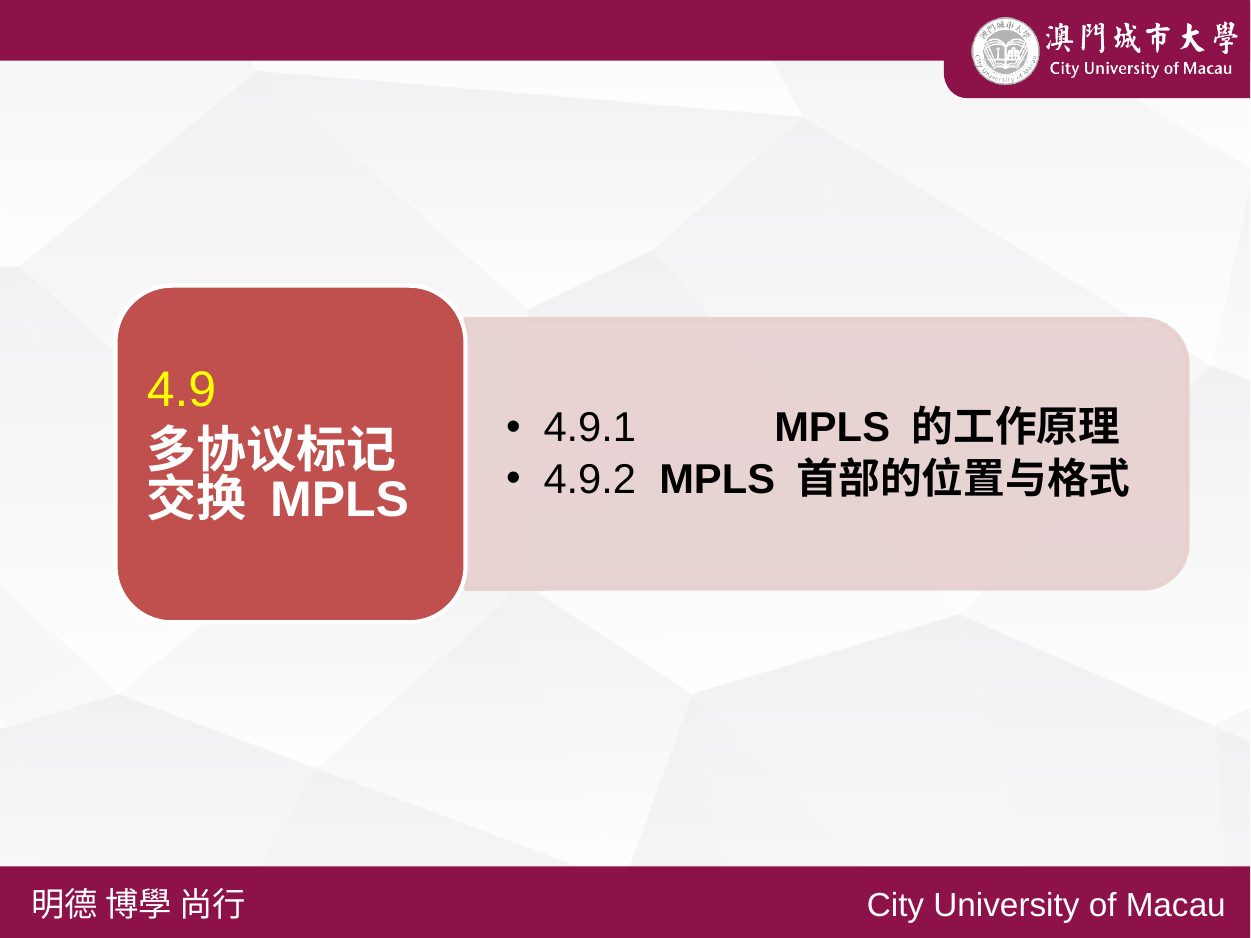

4.9
多协议标记交换 MPLS
4.9.1            MPLS 的工作原理
4.9.2  MPLS 首部的位置与格式